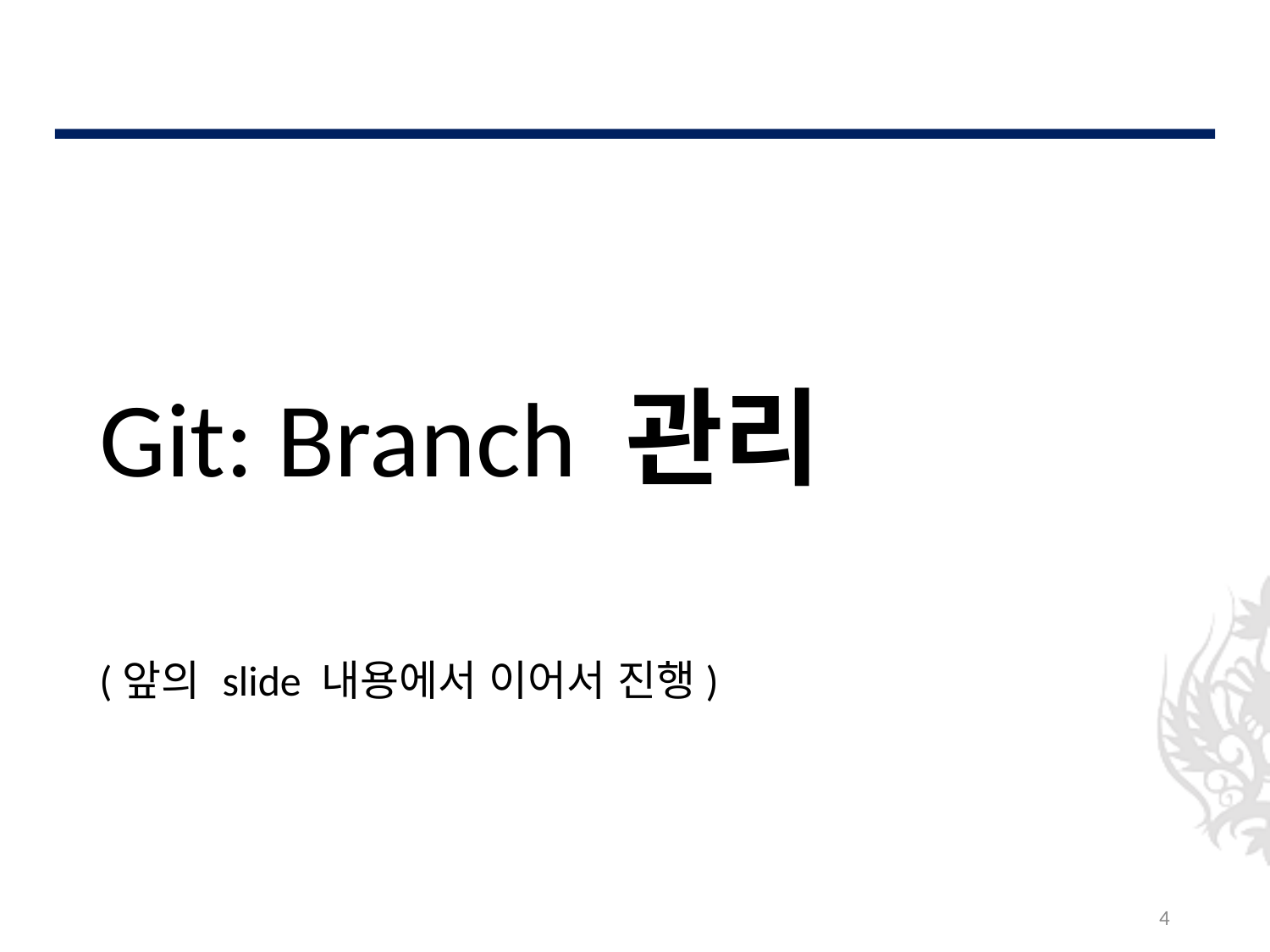

# Git: Branch 관리
(앞의 slide 내용에서 이어서 진행)
4